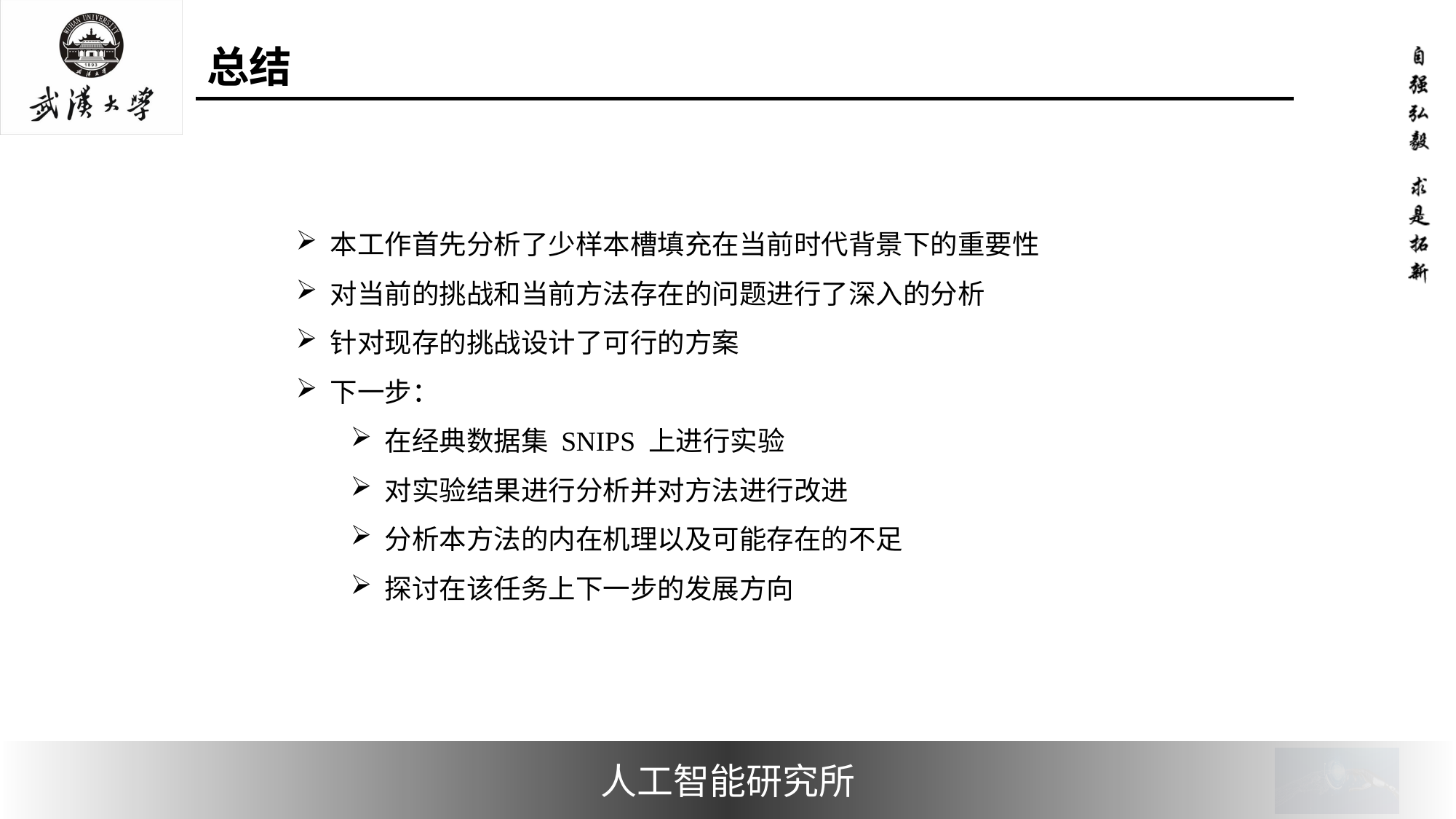

# 总结
本工作首先分析了少样本槽填充在当前时代背景下的重要性
对当前的挑战和当前方法存在的问题进行了深入的分析
针对现存的挑战设计了可行的方案
下一步：
在经典数据集 SNIPS 上进行实验
对实验结果进行分析并对方法进行改进
分析本方法的内在机理以及可能存在的不足
探讨在该任务上下一步的发展方向
16